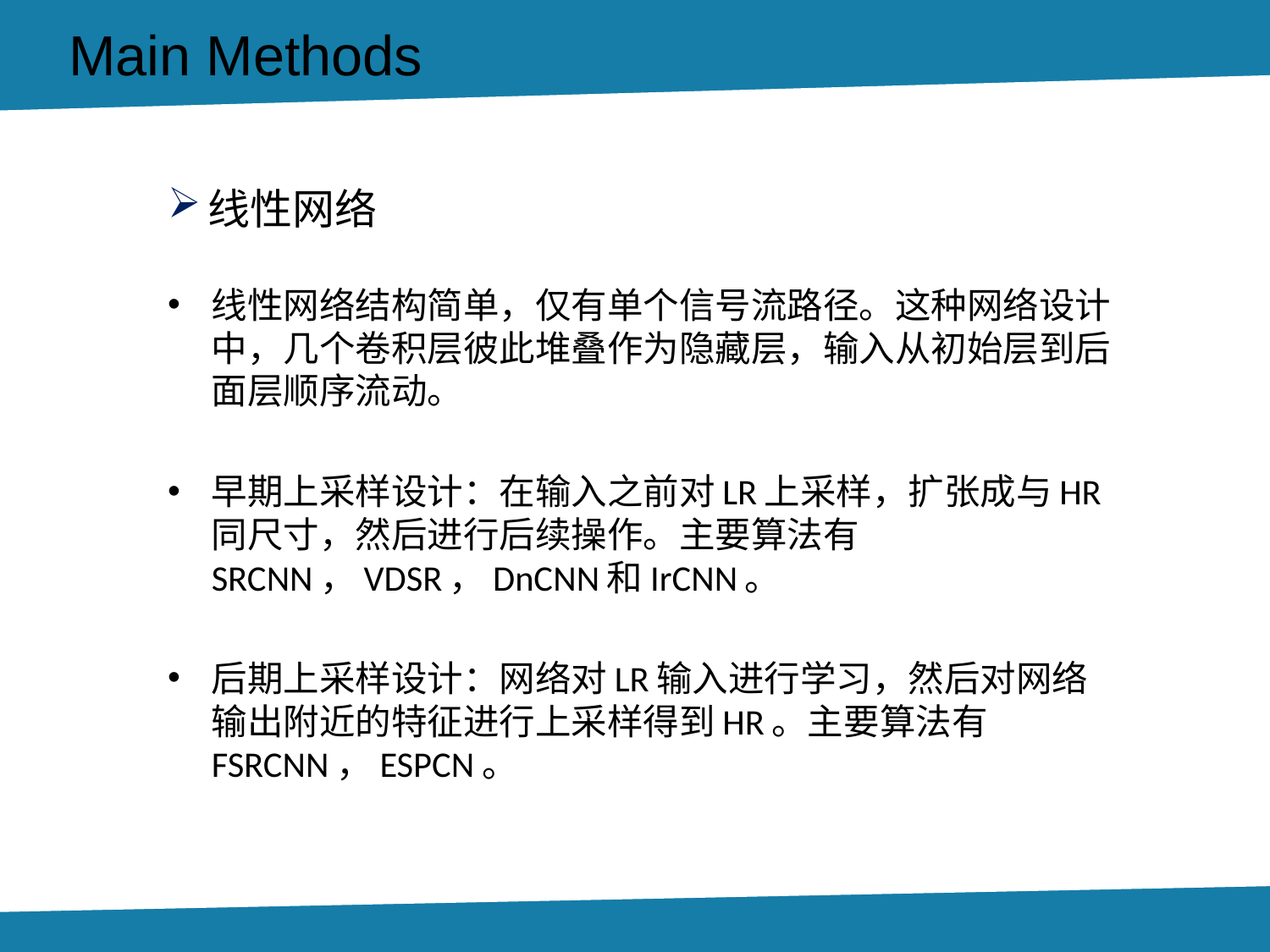

Main Methods
线性网络
线性网络结构简单，仅有单个信号流路径。这种网络设计中，几个卷积层彼此堆叠作为隐藏层，输入从初始层到后面层顺序流动。

早期上采样设计：在输入之前对LR上采样，扩张成与HR同尺寸，然后进行后续操作。主要算法有SRCNN，VDSR，DnCNN和IrCNN。

后期上采样设计：网络对LR输入进行学习，然后对网络输出附近的特征进行上采样得到HR。主要算法有FSRCNN，ESPCN。